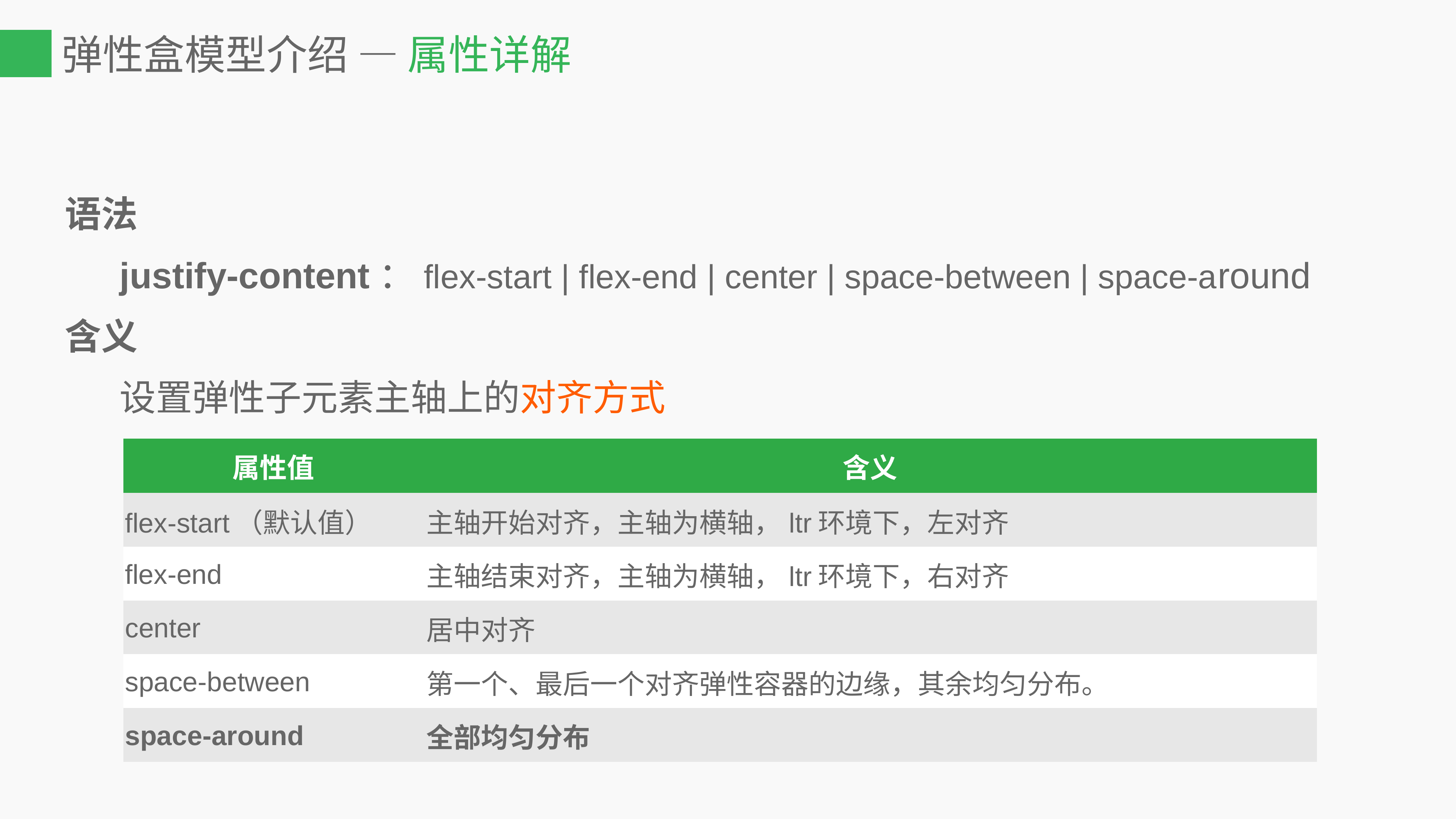

# 弹性盒模型介绍 — 属性详解
语法
	justify-content：flex-start | flex-end | center | space-between | space-around
含义
	设置弹性子元素主轴上的对齐方式
| 属性值 | 含义 |
| --- | --- |
| flex-start（默认值） | 主轴开始对齐，主轴为横轴，ltr环境下，左对齐 |
| flex-end | 主轴结束对齐，主轴为横轴，ltr环境下，右对齐 |
| center | 居中对齐 |
| space-between | 第一个、最后一个对齐弹性容器的边缘，其余均匀分布。 |
| space-around | 全部均匀分布 |